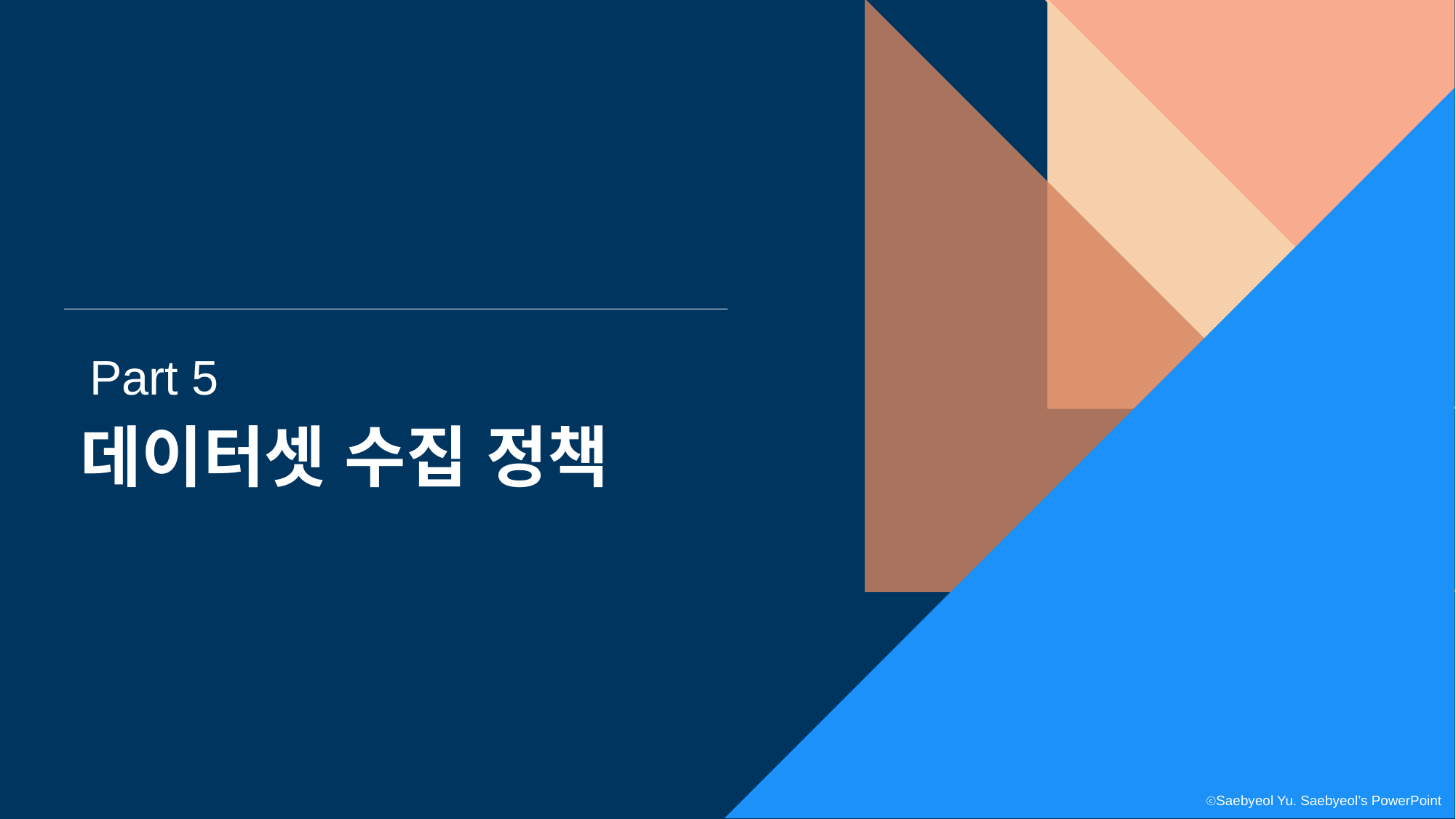

Part 5
데이터셋 수집 정책
ⓒSaebyeol Yu. Saebyeol’s PowerPoint